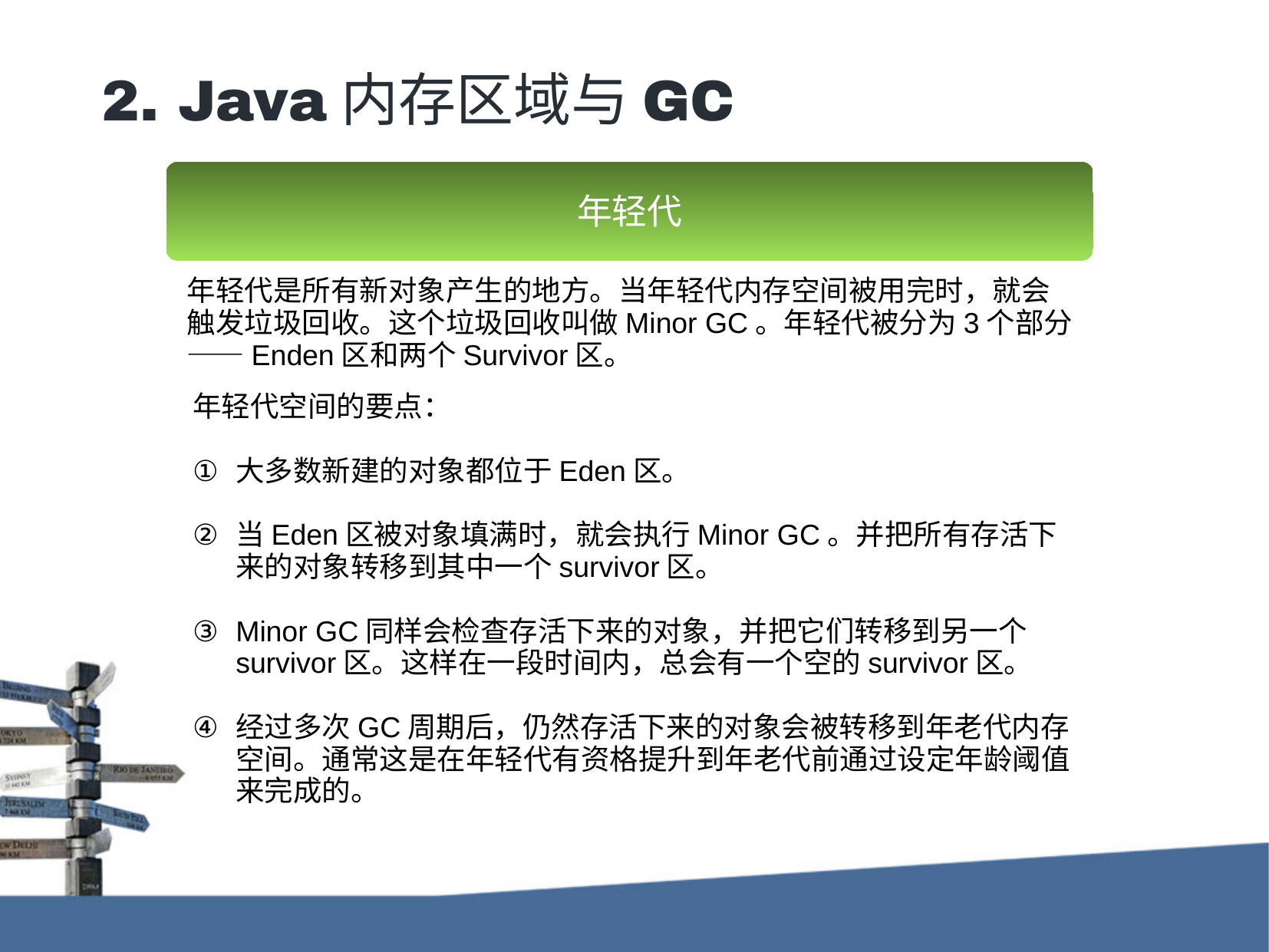

2. Java内存区域与GC
年轻代
年轻代是所有新对象产生的地方。当年轻代内存空间被用完时，就会触发垃圾回收。这个垃圾回收叫做Minor GC。年轻代被分为3个部分——Enden区和两个Survivor区。
年轻代空间的要点：

大多数新建的对象都位于Eden区。

当Eden区被对象填满时，就会执行Minor GC。并把所有存活下来的对象转移到其中一个survivor区。

Minor GC同样会检查存活下来的对象，并把它们转移到另一个survivor区。这样在一段时间内，总会有一个空的survivor区。

经过多次GC周期后，仍然存活下来的对象会被转移到年老代内存空间。通常这是在年轻代有资格提升到年老代前通过设定年龄阈值来完成的。